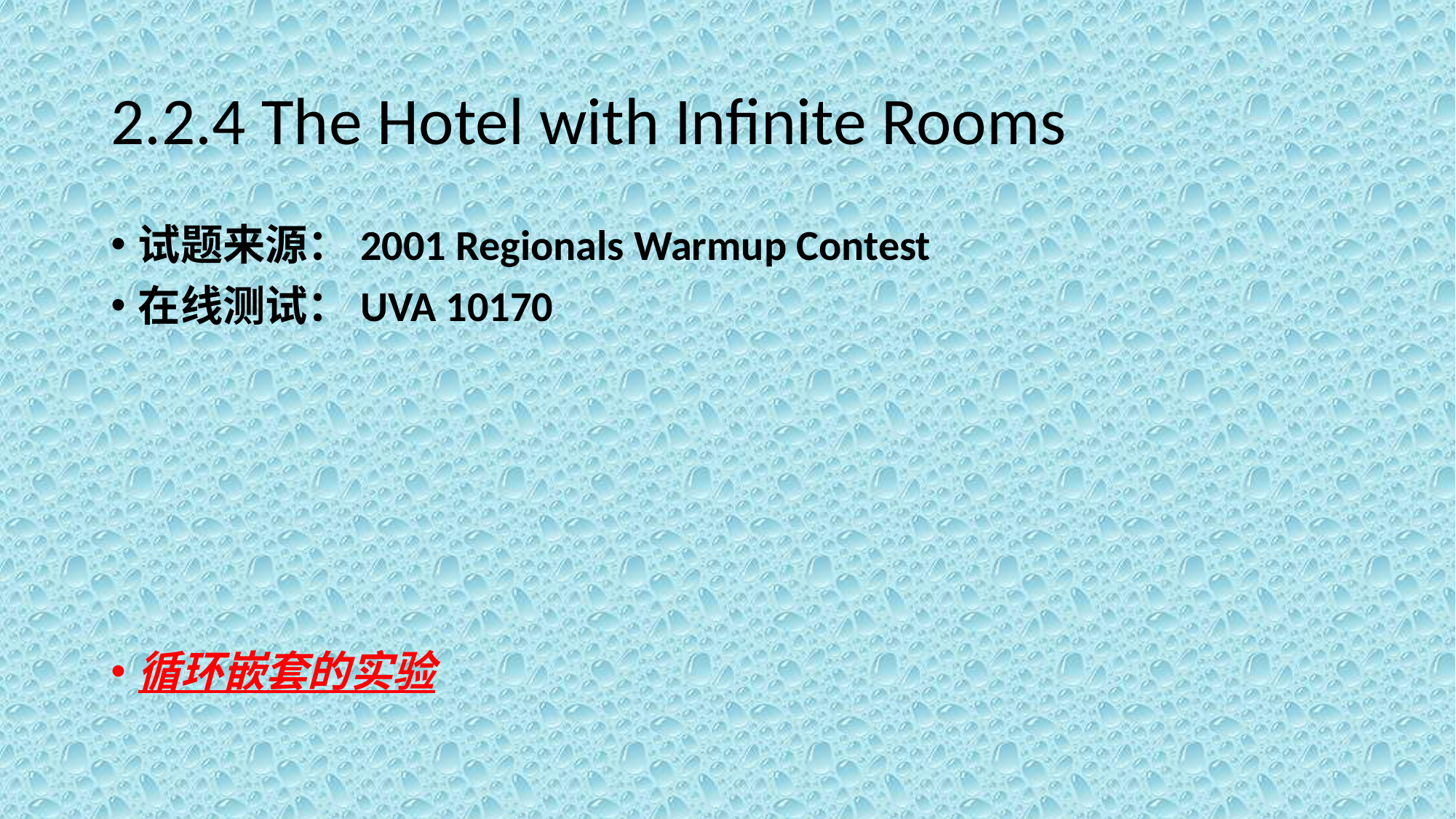

# 2.2.4 The Hotel with Infinite Rooms
试题来源：2001 Regionals Warmup Contest
在线测试：UVA 10170

循环嵌套的实验